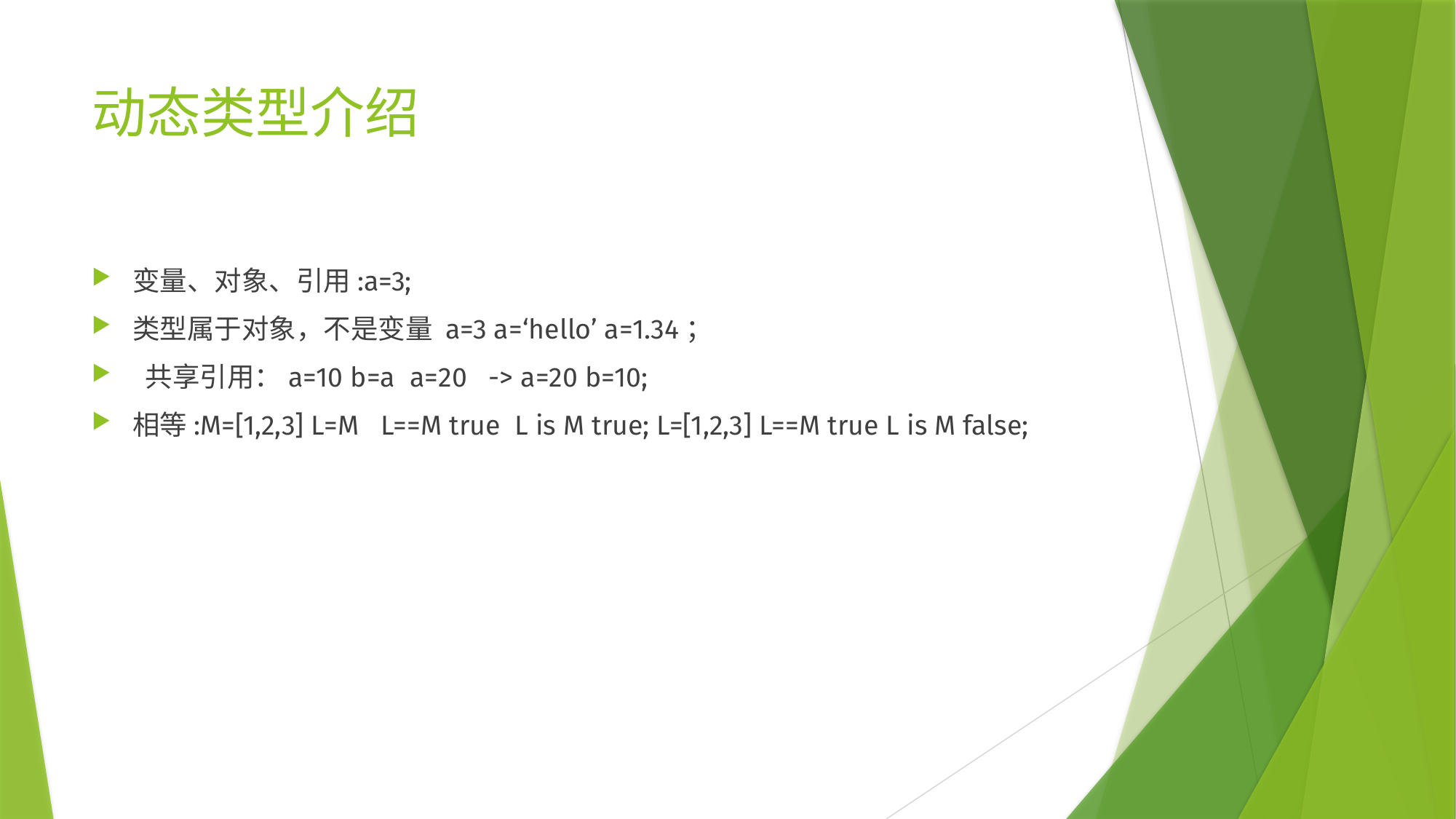

# 动态类型介绍
变量、对象、引用:a=3;
类型属于对象，不是变量 a=3 a=‘hello’ a=1.34；
 共享引用：a=10 b=a  a=20   -> a=20 b=10;
相等:M=[1,2,3] L=M   L==M true  L is M true; L=[1,2,3] L==M true L is M false;